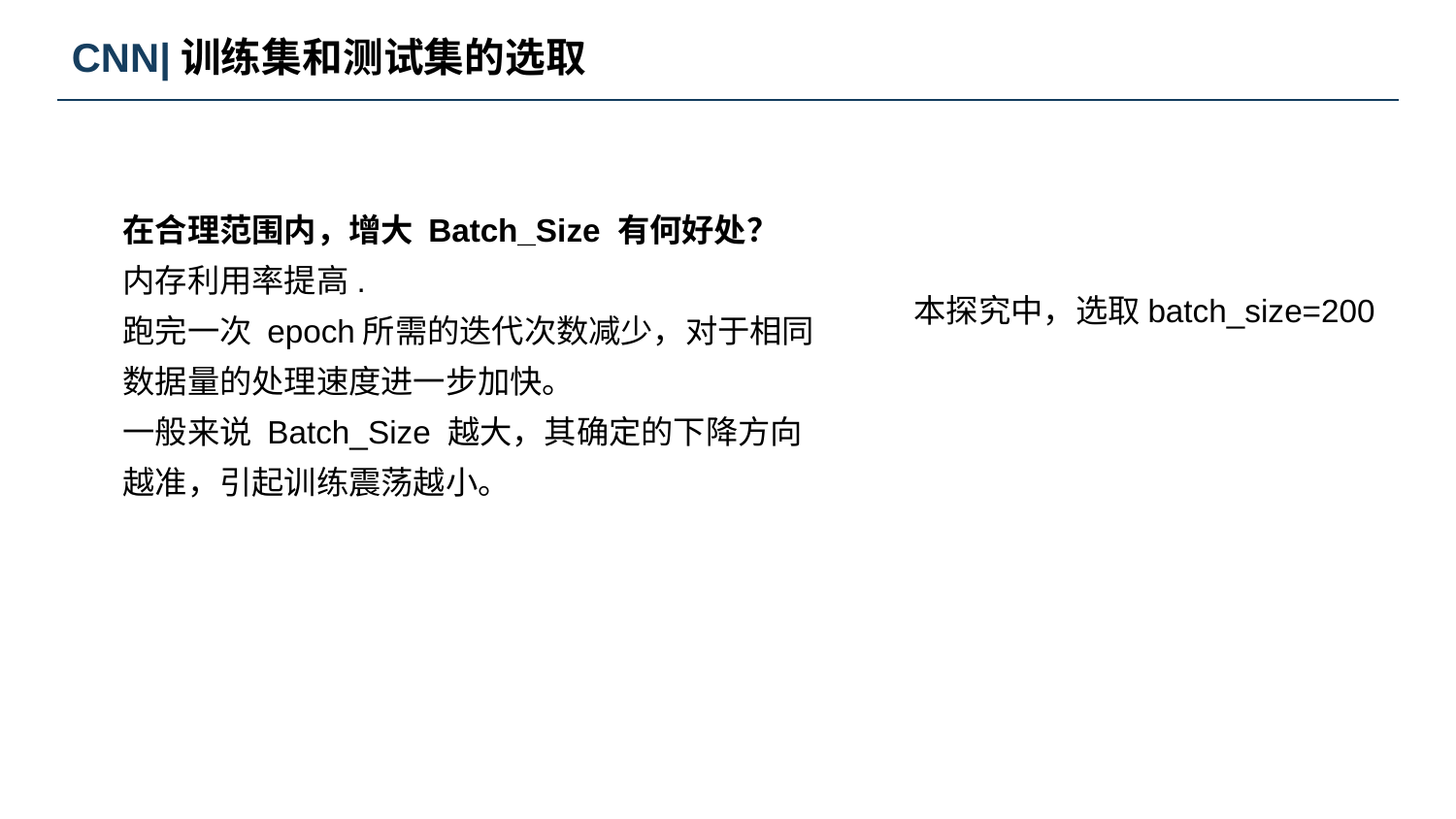

CNN|训练集和测试集的选取
在合理范围内，增大 Batch_Size 有何好处？
内存利用率提高.
跑完一次 epoch所需的迭代次数减少，对于相同数据量的处理速度进一步加快。
一般来说 Batch_Size 越大，其确定的下降方向越准，引起训练震荡越小。
本探究中，选取batch_size=200